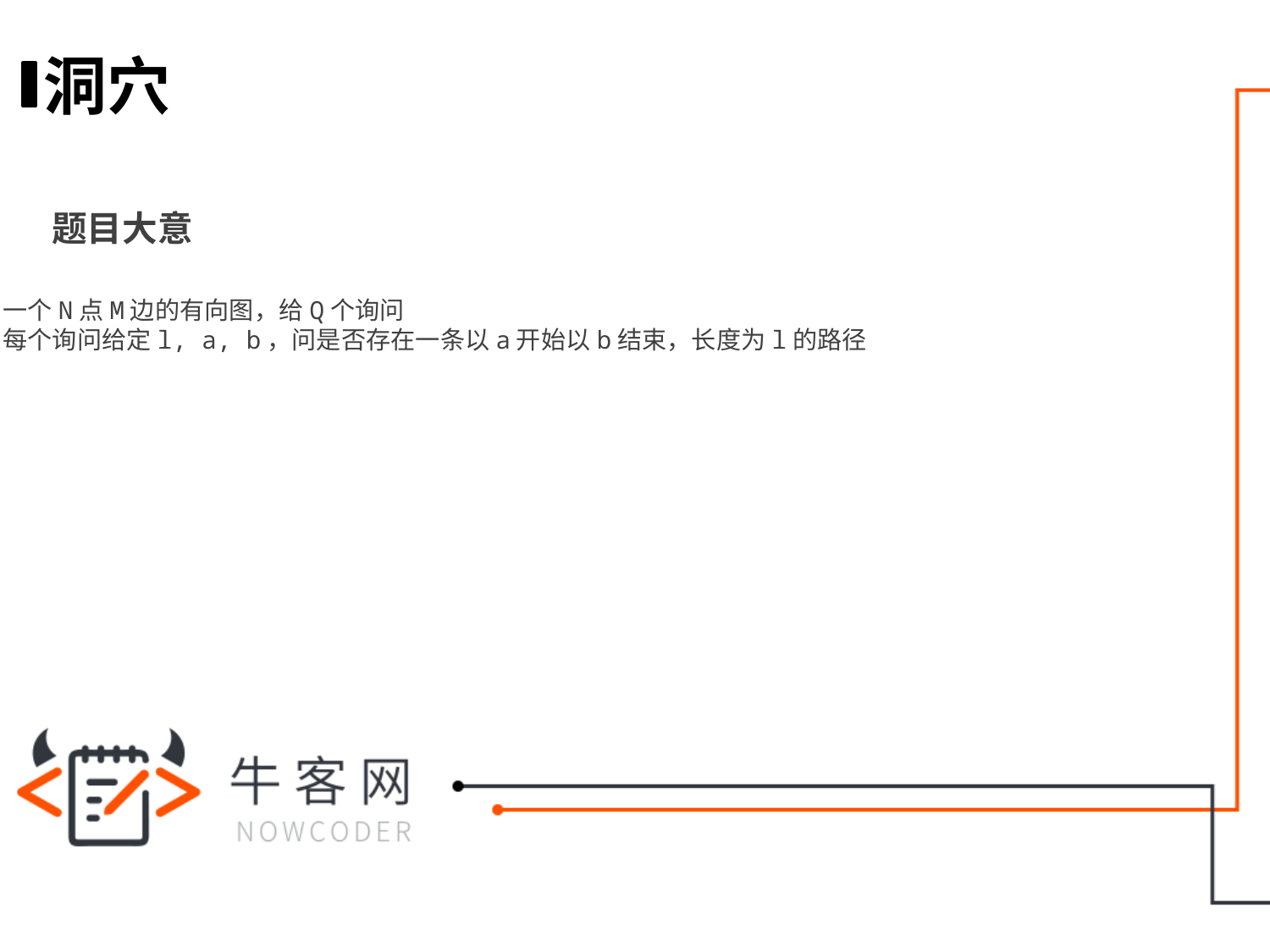

洞穴

题目大意
一个N点M边的有向图，给Q个询问
每个询问给定l, a, b，问是否存在一条以a开始以b结束，长度为l的路径